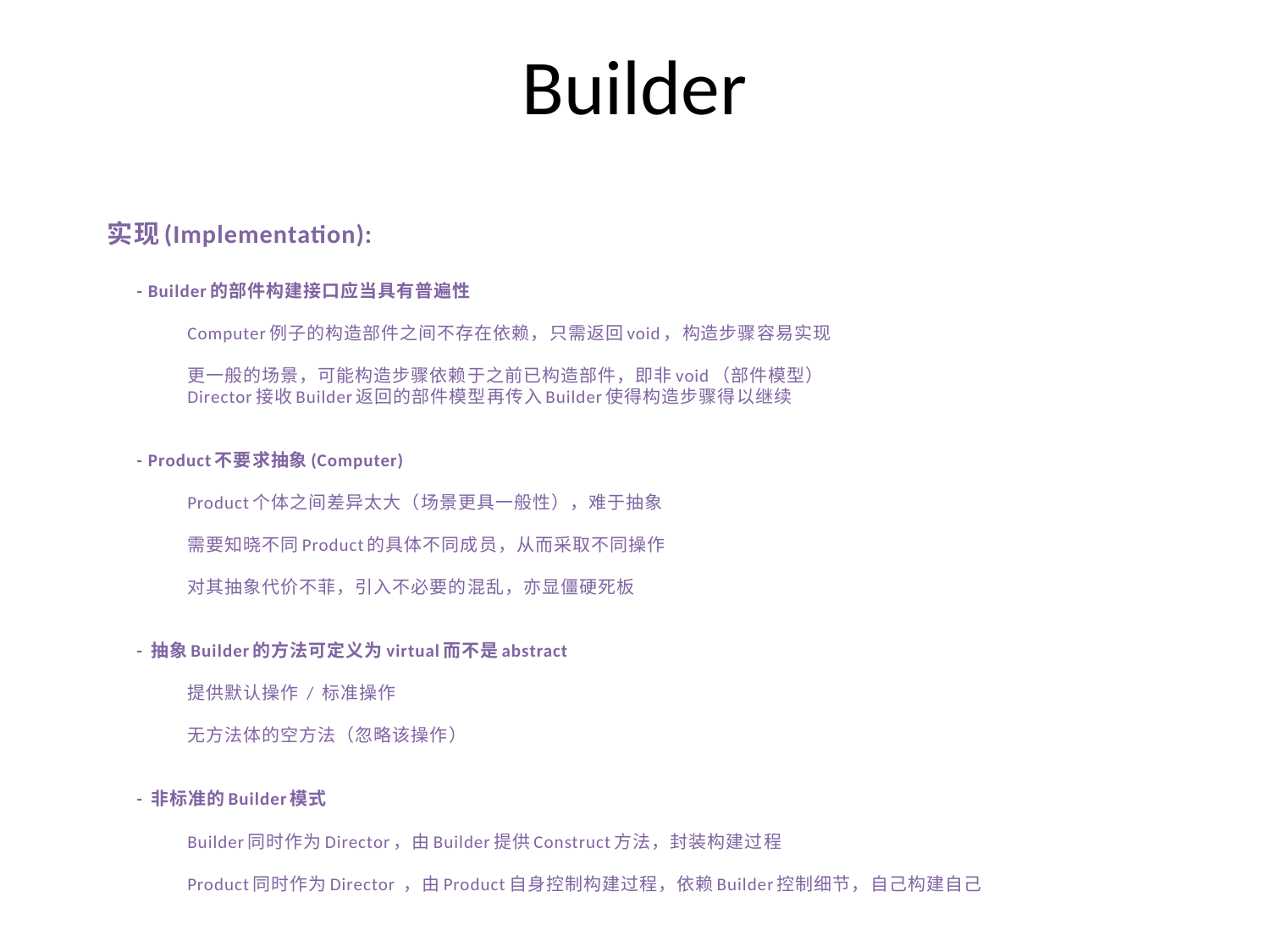

Builder
实现(Implementation):
      - Builder的部件构建接口应当具有普遍性

	Computer例子的构造部件之间不存在依赖，只需返回void，构造步骤容易实现

              	更一般的场景，可能构造步骤依赖于之前已构造部件，即非void（部件模型）
	Director接收Builder返回的部件模型再传入Builder使得构造步骤得以继续

      - Product不要求抽象(Computer)

              	Product个体之间差异太大（场景更具一般性），难于抽象

	需要知晓不同Product的具体不同成员，从而采取不同操作

	对其抽象代价不菲，引入不必要的混乱，亦显僵硬死板

      - 抽象Builder的方法可定义为virtual而不是abstract

	提供默认操作 / 标准操作
	无方法体的空方法（忽略该操作）

      - 非标准的Builder模式
	Builder同时作为Director，由Builder提供Construct方法，封装构建过程

	Product同时作为Director ，由Product自身控制构建过程，依赖Builder控制细节，自己构建自己